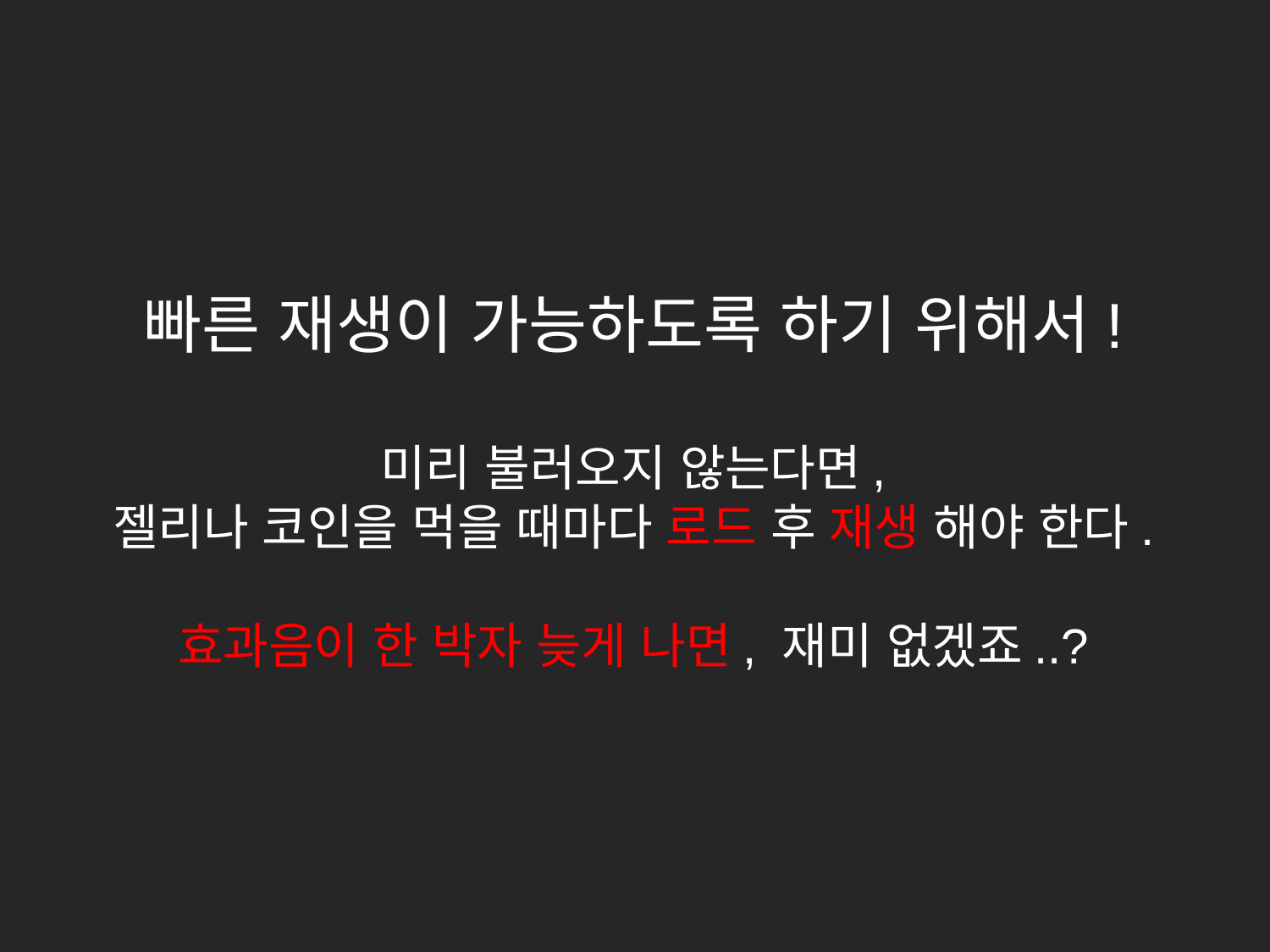

빠른 재생이 가능하도록 하기 위해서!

미리 불러오지 않는다면,
젤리나 코인을 먹을 때마다 로드 후 재생 해야 한다.

효과음이 한 박자 늦게 나면, 재미 없겠죠..?